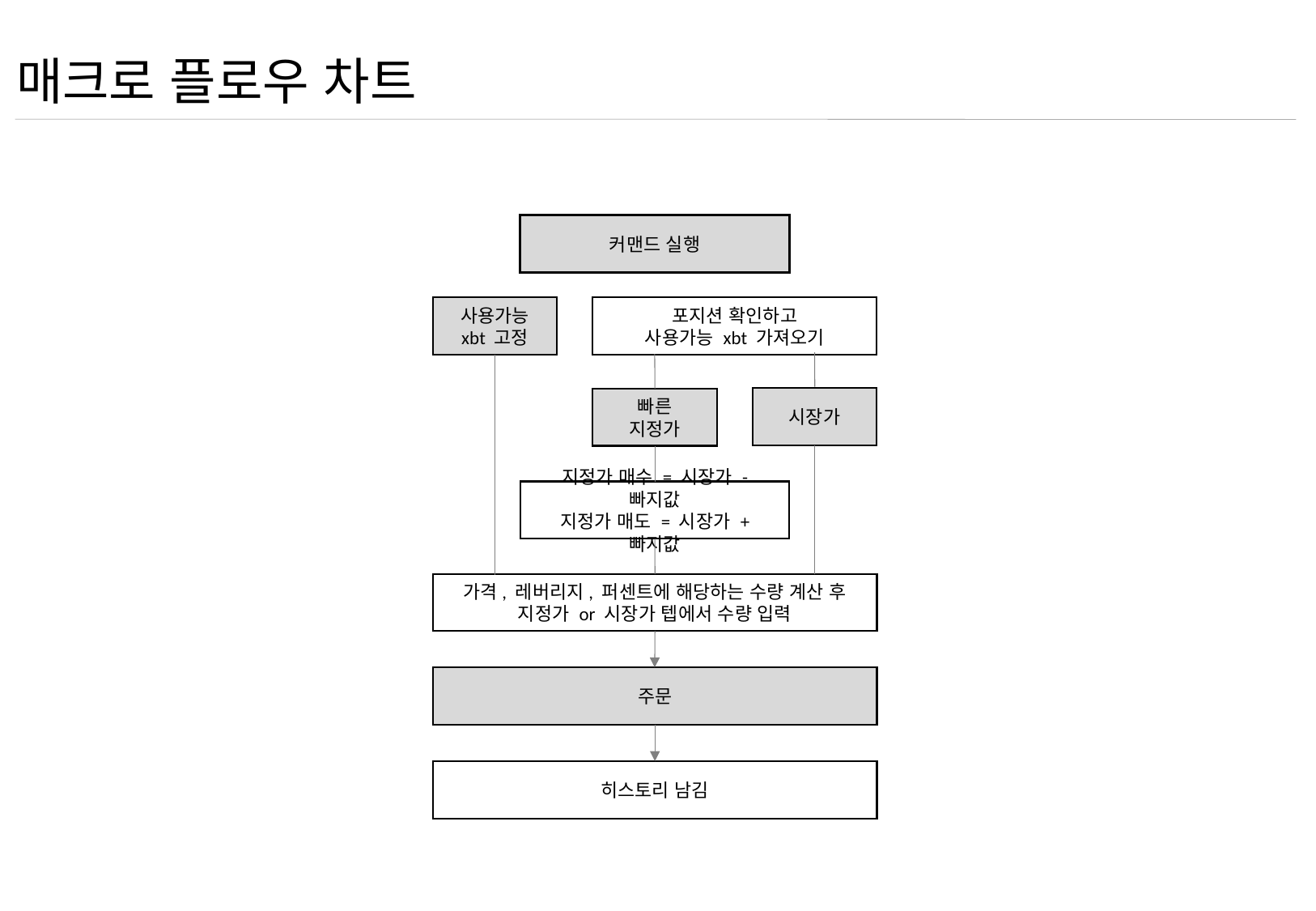

매크로 플로우 차트
커맨드 실행
사용가능
xbt 고정
포지션 확인하고
사용가능 xbt 가져오기
시장가
빠른
지정가
지정가 매수 = 시장가 - 빠지값
지정가 매도 = 시장가 + 빠지값
가격, 레버리지, 퍼센트에 해당하는 수량 계산 후
지정가 or 시장가 텝에서 수량 입력
주문
히스토리 남김